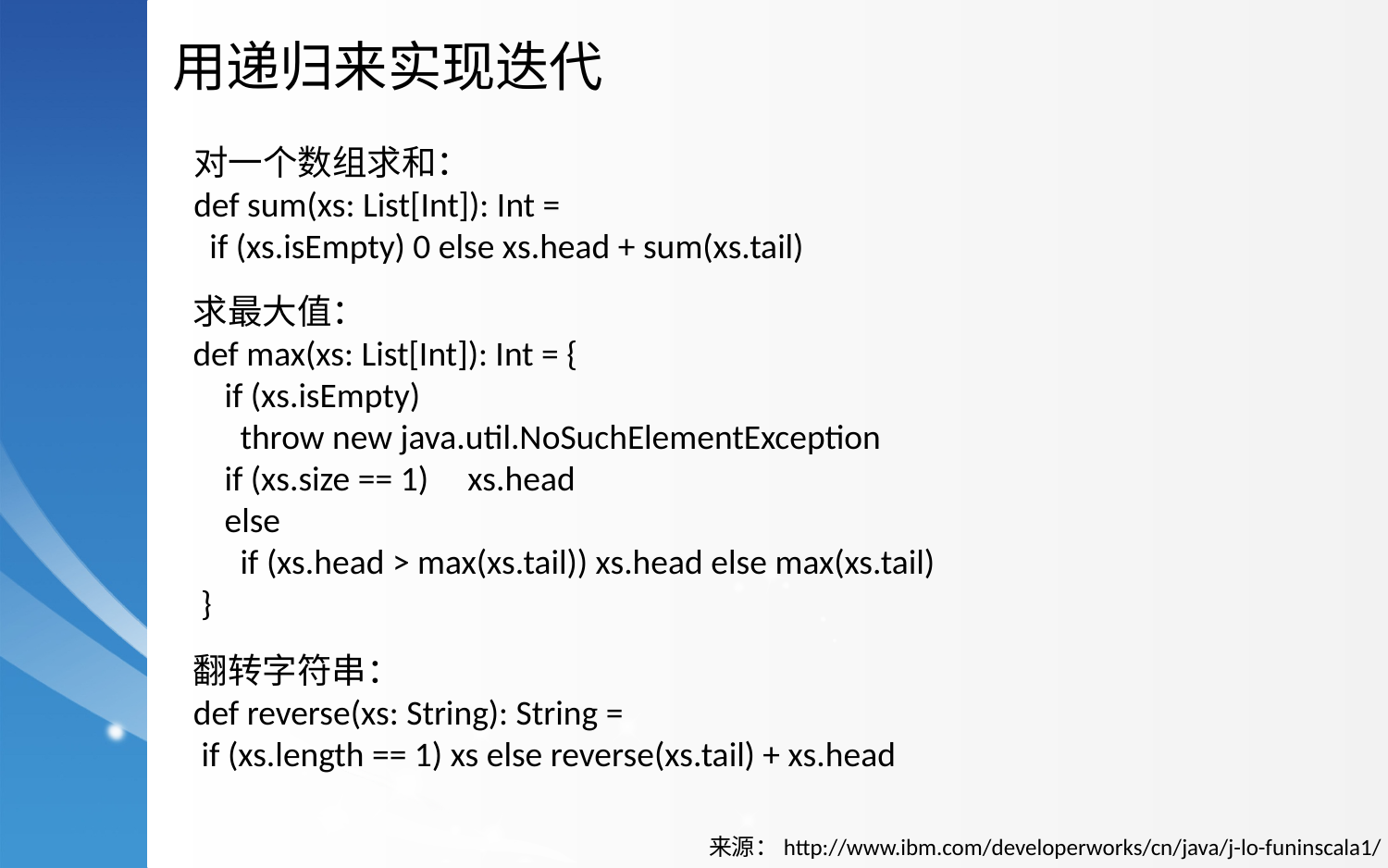

用递归来实现迭代
对一个数组求和：
def sum(xs: List[Int]): Int =
  if (xs.isEmpty) 0 else xs.head + sum(xs.tail)
求最大值：
def max(xs: List[Int]): Int = {
    if (xs.isEmpty)
      throw new java.util.NoSuchElementException
    if (xs.size == 1)     xs.head
    else
      if (xs.head > max(xs.tail)) xs.head else max(xs.tail)
 }
翻转字符串：
def reverse(xs: String): String =
 if (xs.length == 1) xs else reverse(xs.tail) + xs.head
来源：http://www.ibm.com/developerworks/cn/java/j-lo-funinscala1/